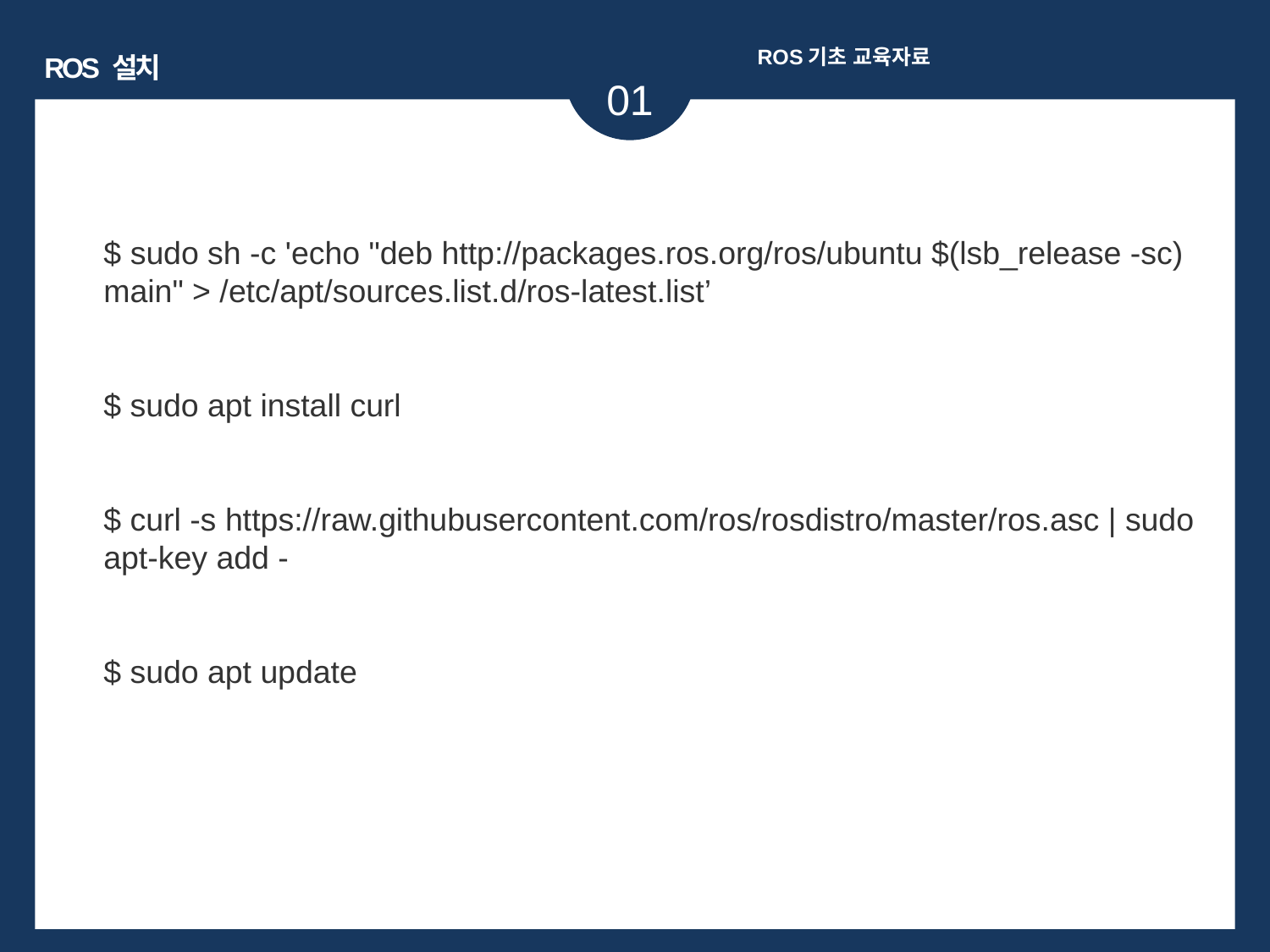

ROS기초 교육자료
ROS 설치
01

$ sudo sh -c 'echo "deb http://packages.ros.org/ros/ubuntu $(lsb_release -sc) main" > /etc/apt/sources.list.d/ros-latest.list’

$ sudo apt install curl

$ curl -s https://raw.githubusercontent.com/ros/rosdistro/master/ros.asc | sudo apt-key add -

$ sudo apt update